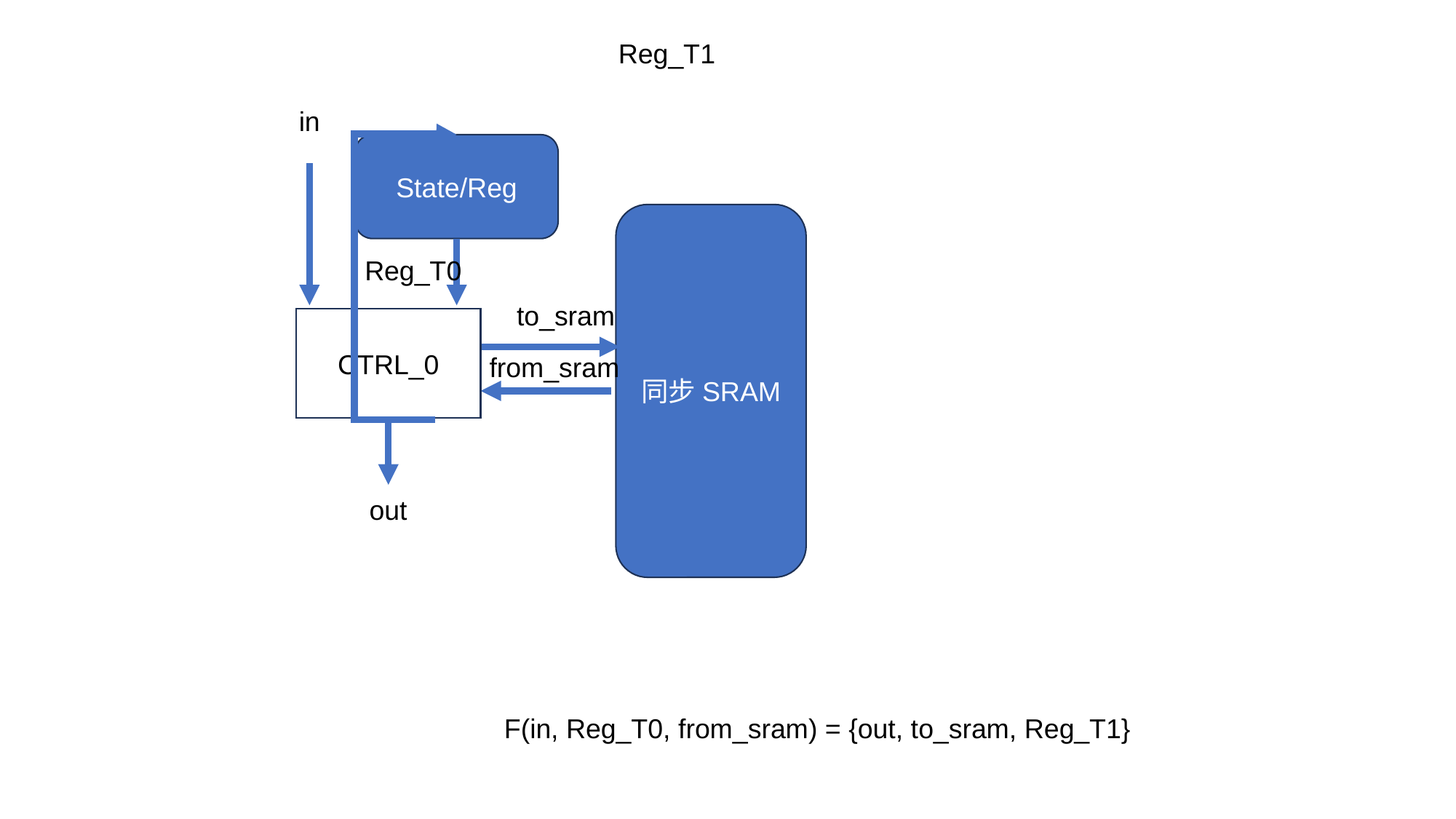

Reg_T1
in
State/Reg
同步SRAM
Reg_T0
to_sram
CTRL_0
from_sram
out
F(in, Reg_T0, from_sram) = {out, to_sram, Reg_T1}